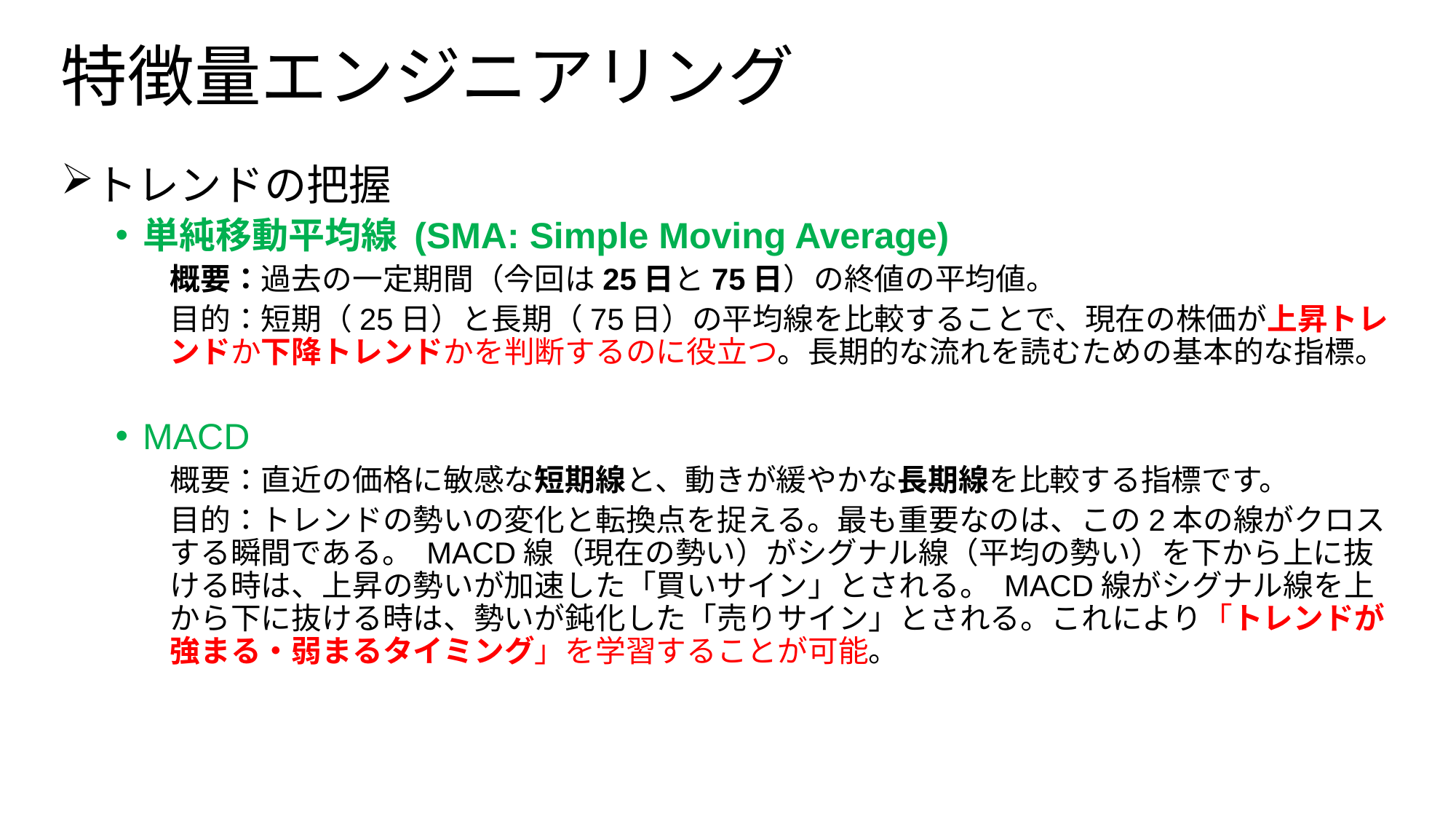

# 特徴量エンジニアリング
トレンドの把握
単純移動平均線 (SMA: Simple Moving Average)
概要：過去の一定期間（今回は25日と75日）の終値の平均値。
目的：短期（25日）と長期（75日）の平均線を比較することで、現在の株価が上昇トレンドか下降トレンドかを判断するのに役立つ。長期的な流れを読むための基本的な指標。

MACD
概要：直近の価格に敏感な短期線と、動きが緩やかな長期線を比較する指標です。
目的：トレンドの勢いの変化と転換点を捉える。最も重要なのは、この2本の線がクロスする瞬間である。 MACD線（現在の勢い）がシグナル線（平均の勢い）を下から上に抜ける時は、上昇の勢いが加速した「買いサイン」とされる。 MACD線がシグナル線を上から下に抜ける時は、勢いが鈍化した「売りサイン」とされる。これにより「トレンドが強まる・弱まるタイミング」を学習することが可能。